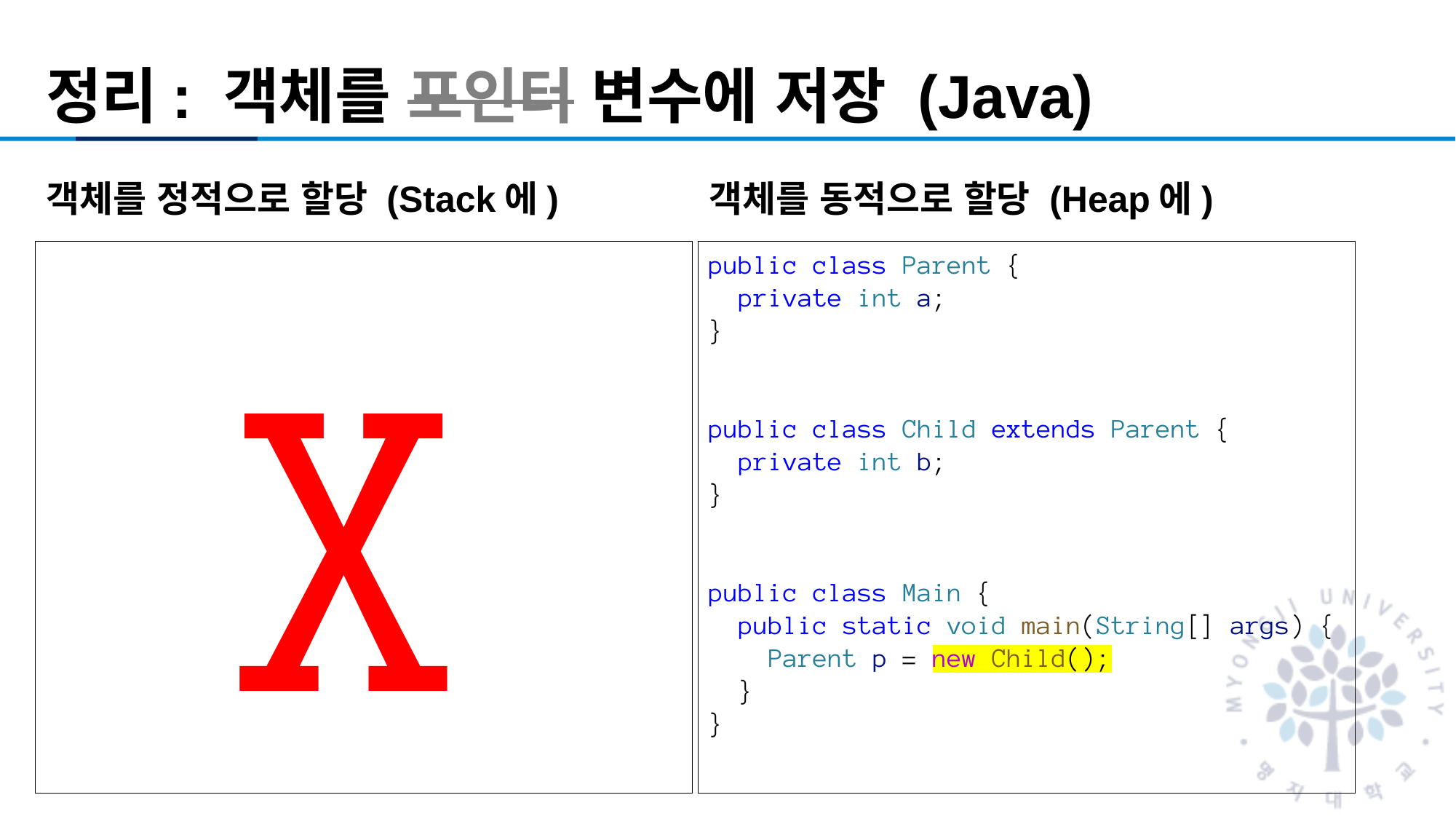

# 정리: 객체를 포인터 변수에 저장 (Java)
객체를 정적으로 할당 (Stack에)
객체를 동적으로 할당 (Heap에)
X
public class Parent {
  private int a;
}

public class Child extends Parent {
  private int b;
}

public class Main {
  public static void main(String[] args) {
    Parent p = new Child();
  }
}